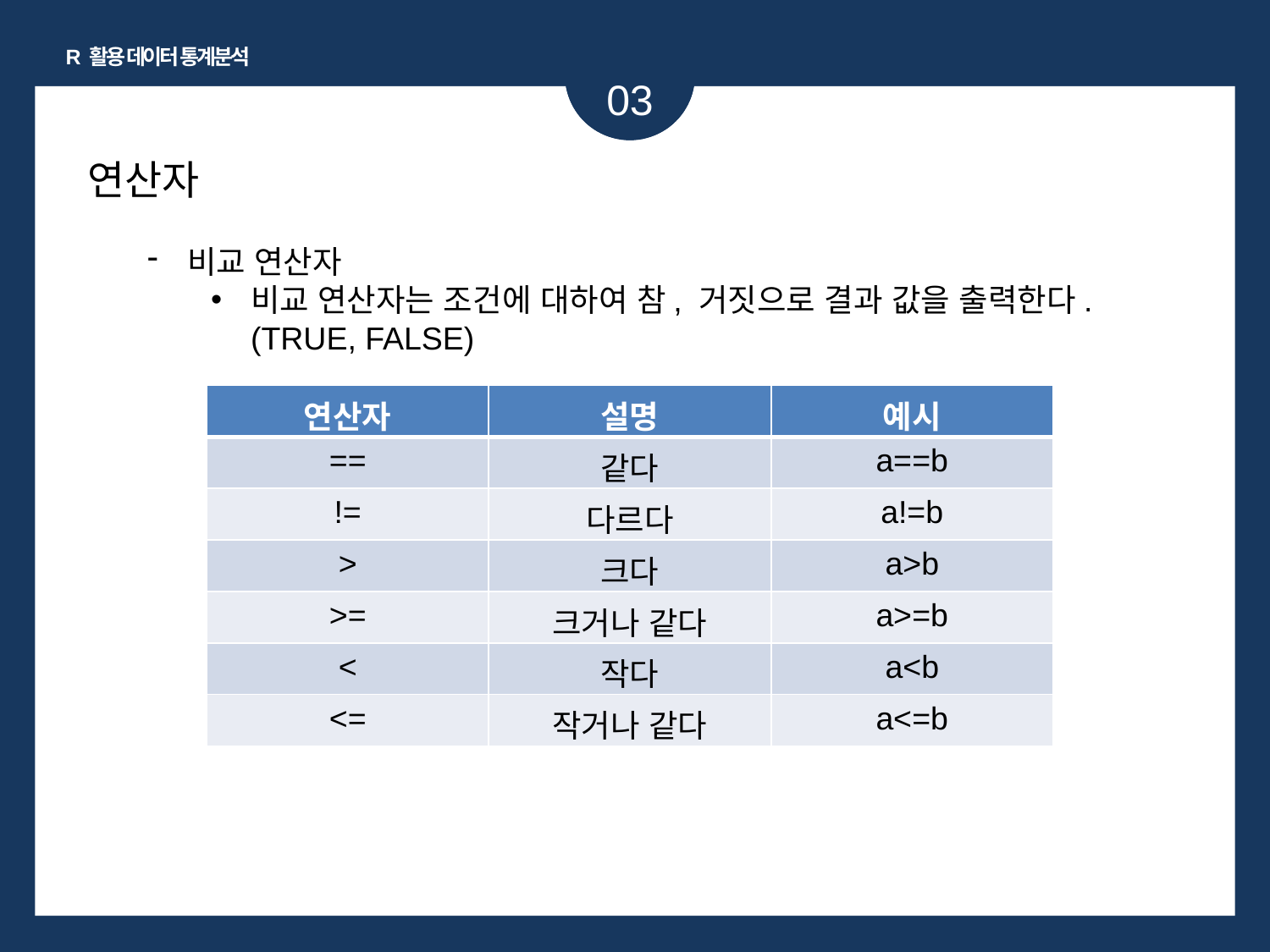

R 활용 데이터 통계분석
03
연산자
비교 연산자
비교 연산자는 조건에 대하여 참, 거짓으로 결과 값을 출력한다. (TRUE, FALSE)
| 연산자 | 설명 | 예시 |
| --- | --- | --- |
| == | 같다 | a==b |
| != | 다르다 | a!=b |
| > | 크다 | a>b |
| >= | 크거나 같다 | a>=b |
| < | 작다 | a<b |
| <= | 작거나 같다 | a<=b |